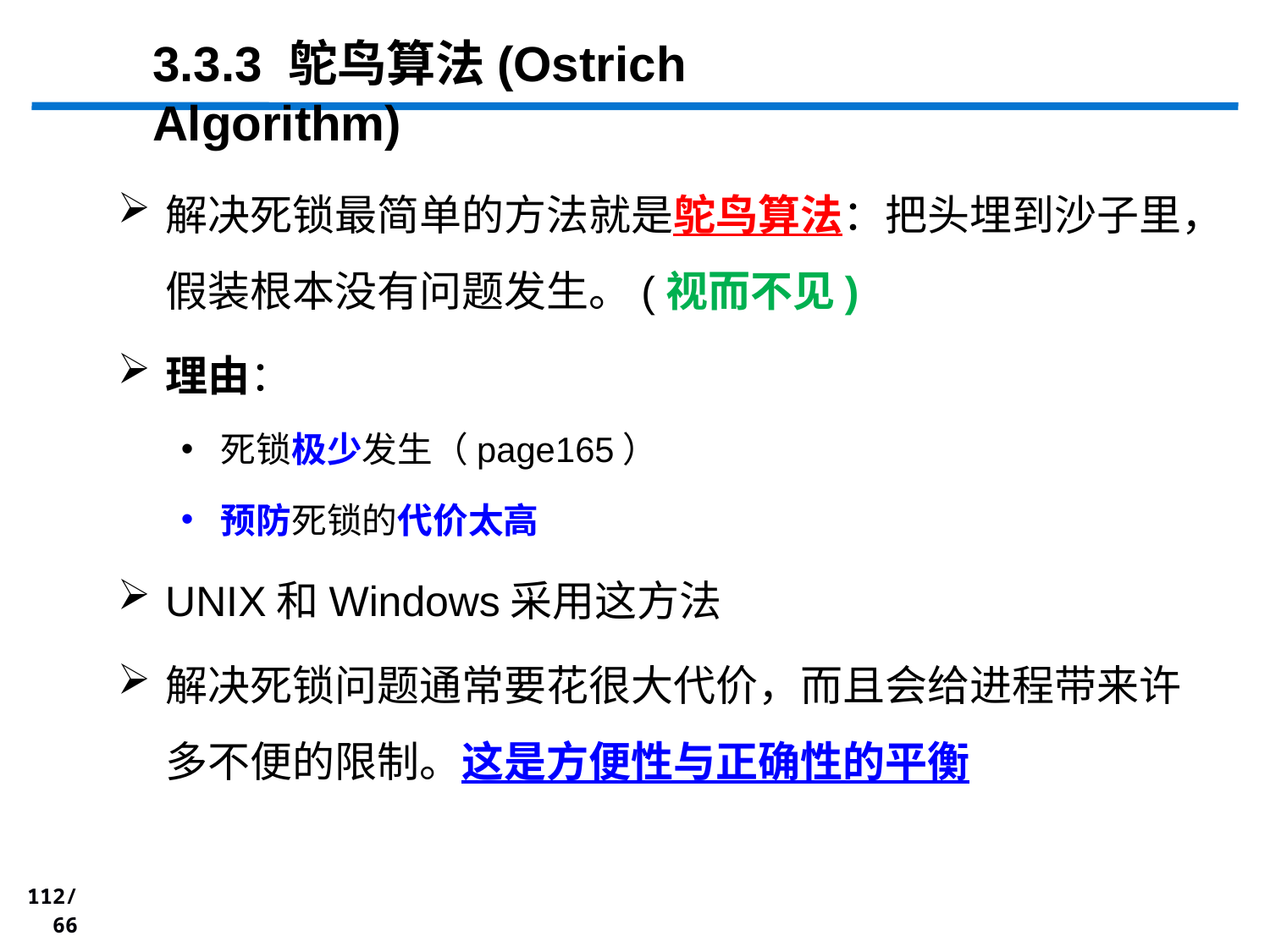

3.3.3 鸵鸟算法(Ostrich Algorithm)
解决死锁最简单的方法就是鸵鸟算法：把头埋到沙子里，假装根本没有问题发生。(视而不见)
理由：
死锁极少发生（page165）
预防死锁的代价太高
UNIX和Windows采用这方法
解决死锁问题通常要花很大代价，而且会给进程带来许多不便的限制。这是方便性与正确性的平衡